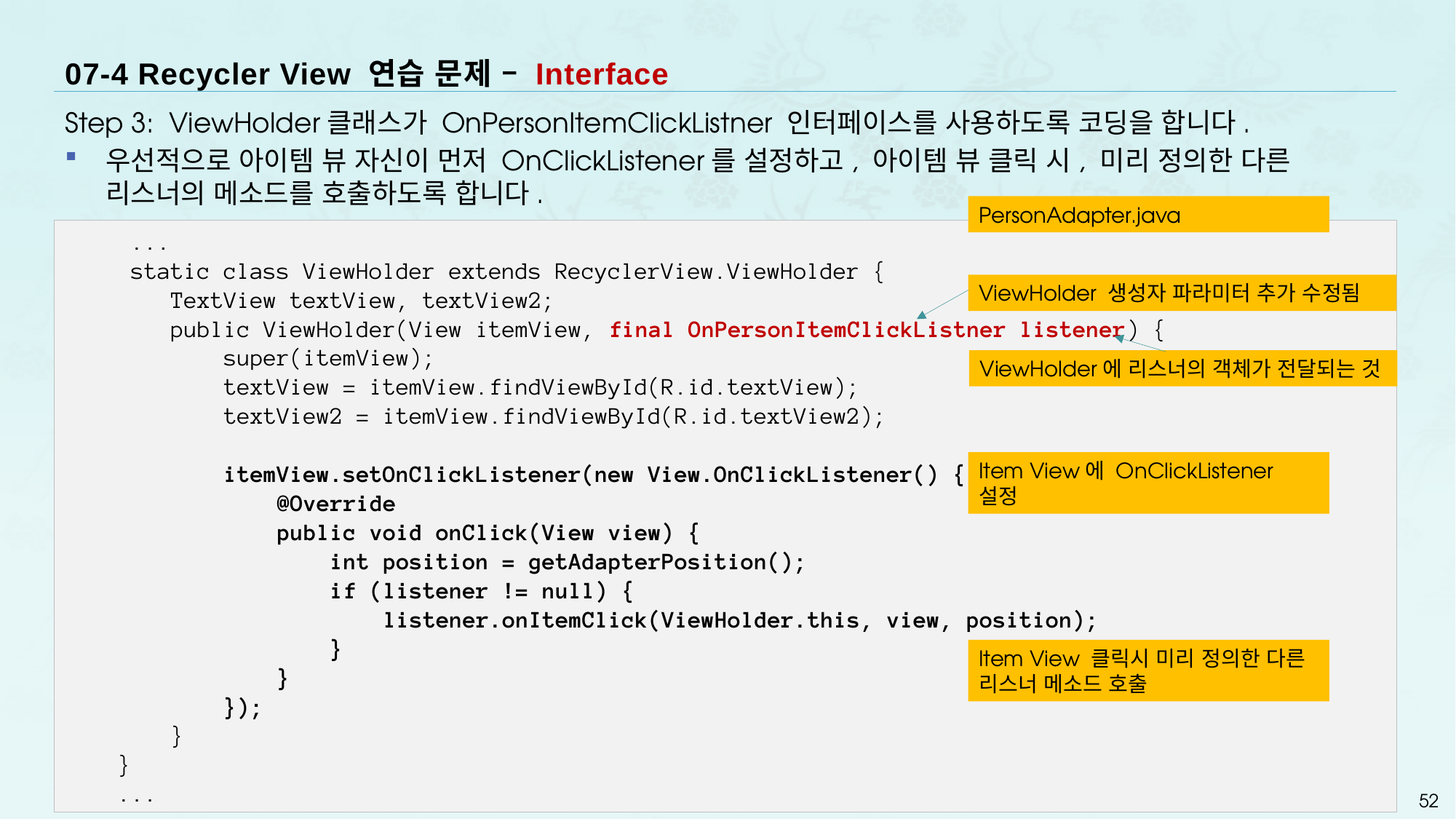

# 07-4 Recycler View 연습 문제 – Interface
Step 3:  ViewHolder클래스가 OnPersonItemClickListner 인터페이스를 사용하도록 코딩을 합니다.
우선적으로 아이템 뷰 자신이 먼저 OnClickListener를 설정하고, 아이템 뷰 클릭 시, 미리 정의한 다른 리스너의 메소드를 호출하도록 합니다.

PersonAdapter.java
     ...
     static class ViewHolder extends RecyclerView.ViewHolder {
        TextView textView, textView2;
        public ViewHolder(View itemView, final OnPersonItemClickListner listener) {
            super(itemView);
            textView = itemView.findViewById(R.id.textView);
            textView2 = itemView.findViewById(R.id.textView2);

            itemView.setOnClickListener(new View.OnClickListener() {
                @Override
                public void onClick(View view) {
                    int position = getAdapterPosition();
                    if (listener != null) {
                        listener.onItemClick(ViewHolder.this, view, position);
                    }
                }
            });
        }
    }
    ...
ViewHolder 생성자 파라미터 추가 수정됨
ViewHolder에 리스너의 객체가 전달되는 것
Item View에 OnClickListener 설정
Item View 클릭시 미리 정의한 다른 리스너 메소드 호출
52